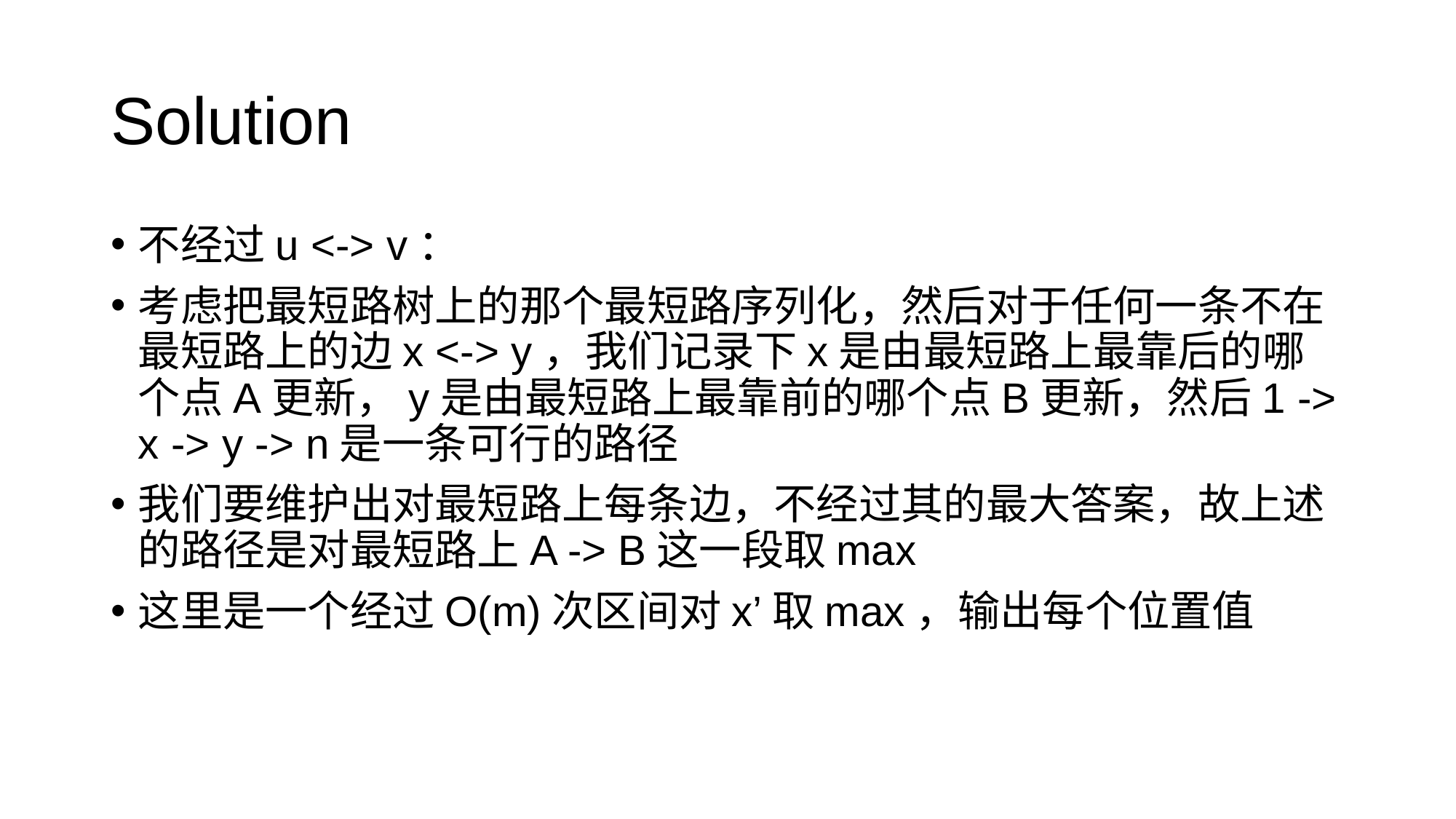

# Solution
不经过u <-> v：
考虑把最短路树上的那个最短路序列化，然后对于任何一条不在最短路上的边x <-> y，我们记录下x是由最短路上最靠后的哪个点A更新，y是由最短路上最靠前的哪个点B更新，然后1 -> x -> y -> n是一条可行的路径
我们要维护出对最短路上每条边，不经过其的最大答案，故上述的路径是对最短路上A -> B这一段取max
这里是一个经过O(m)次区间对x’取max，输出每个位置值